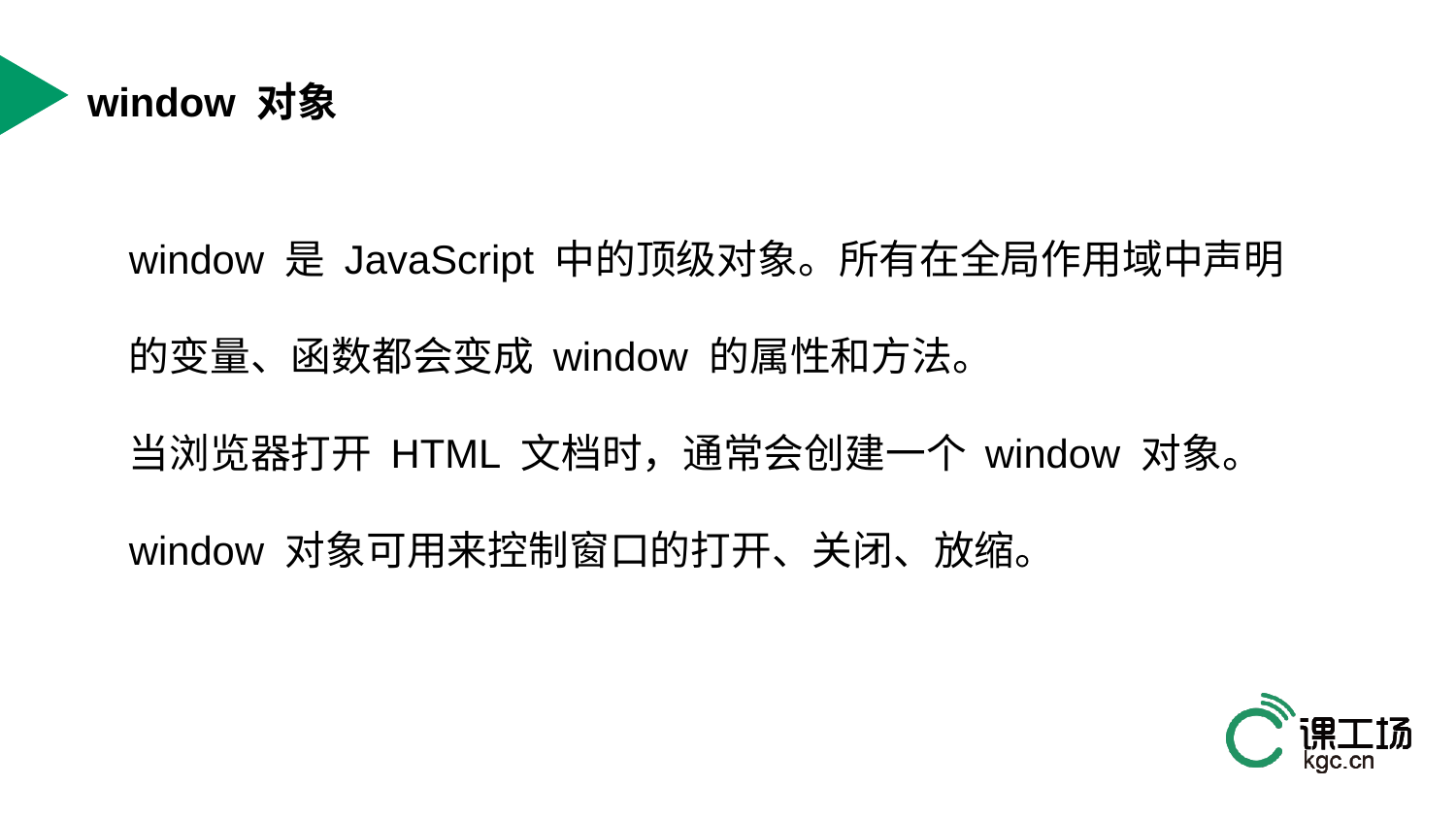

# window 对象
window 是 JavaScript 中的顶级对象。所有在全局作用域中声明的变量、函数都会变成 window 的属性和方法。
当浏览器打开 HTML 文档时，通常会创建一个 window 对象。
window 对象可用来控制窗口的打开、关闭、放缩。